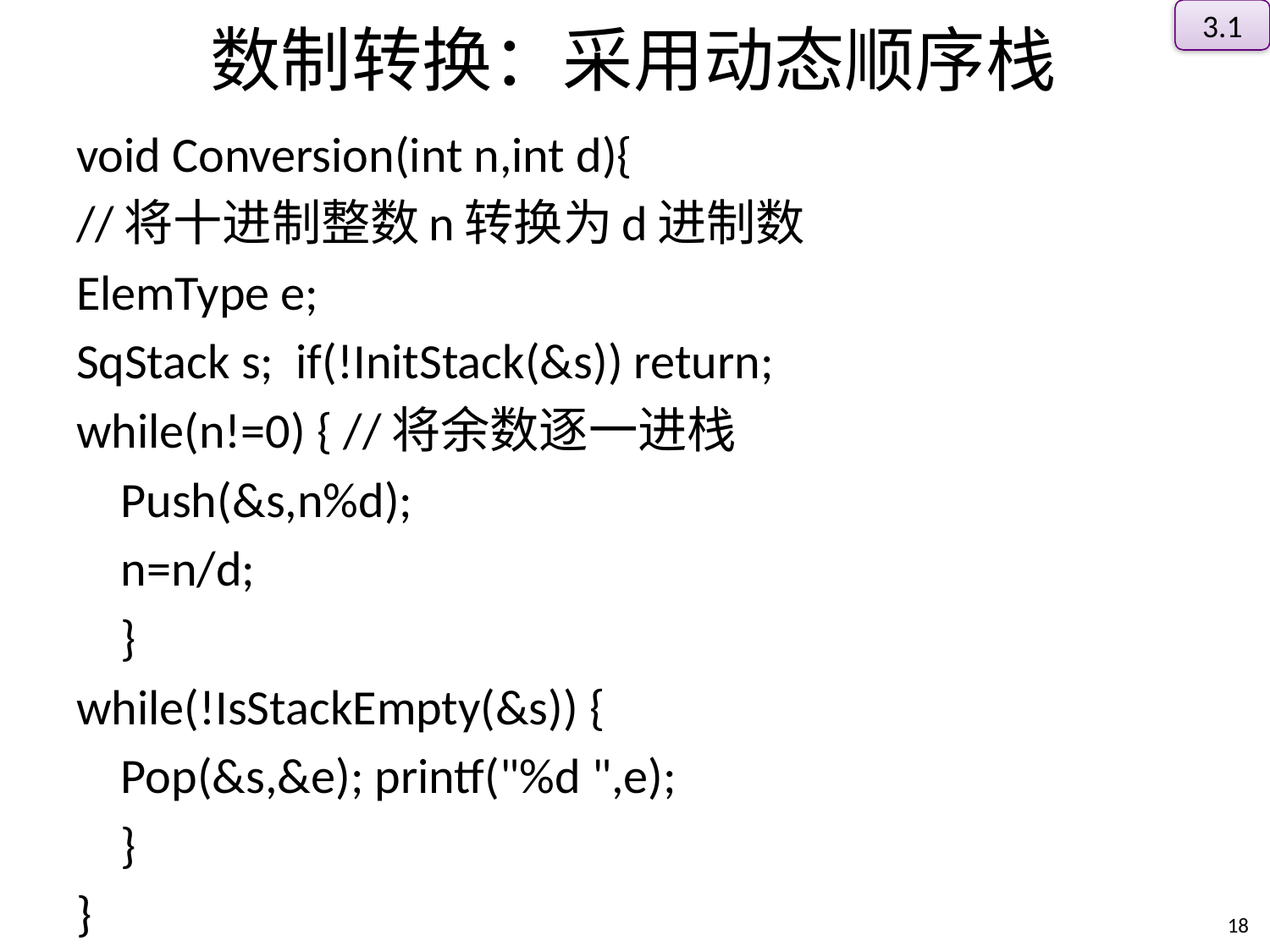

# 数制转换：采用动态顺序栈
3.1
void Conversion(int n,int d){
//将十进制整数n转换为d进制数
ElemType e;
SqStack s;  if(!InitStack(&s)) return;
while(n!=0) { //将余数逐一进栈
    Push(&s,n%d);
    n=n/d;
    }
while(!IsStackEmpty(&s)) {
    Pop(&s,&e); printf("%d ",e);
    }
}

18